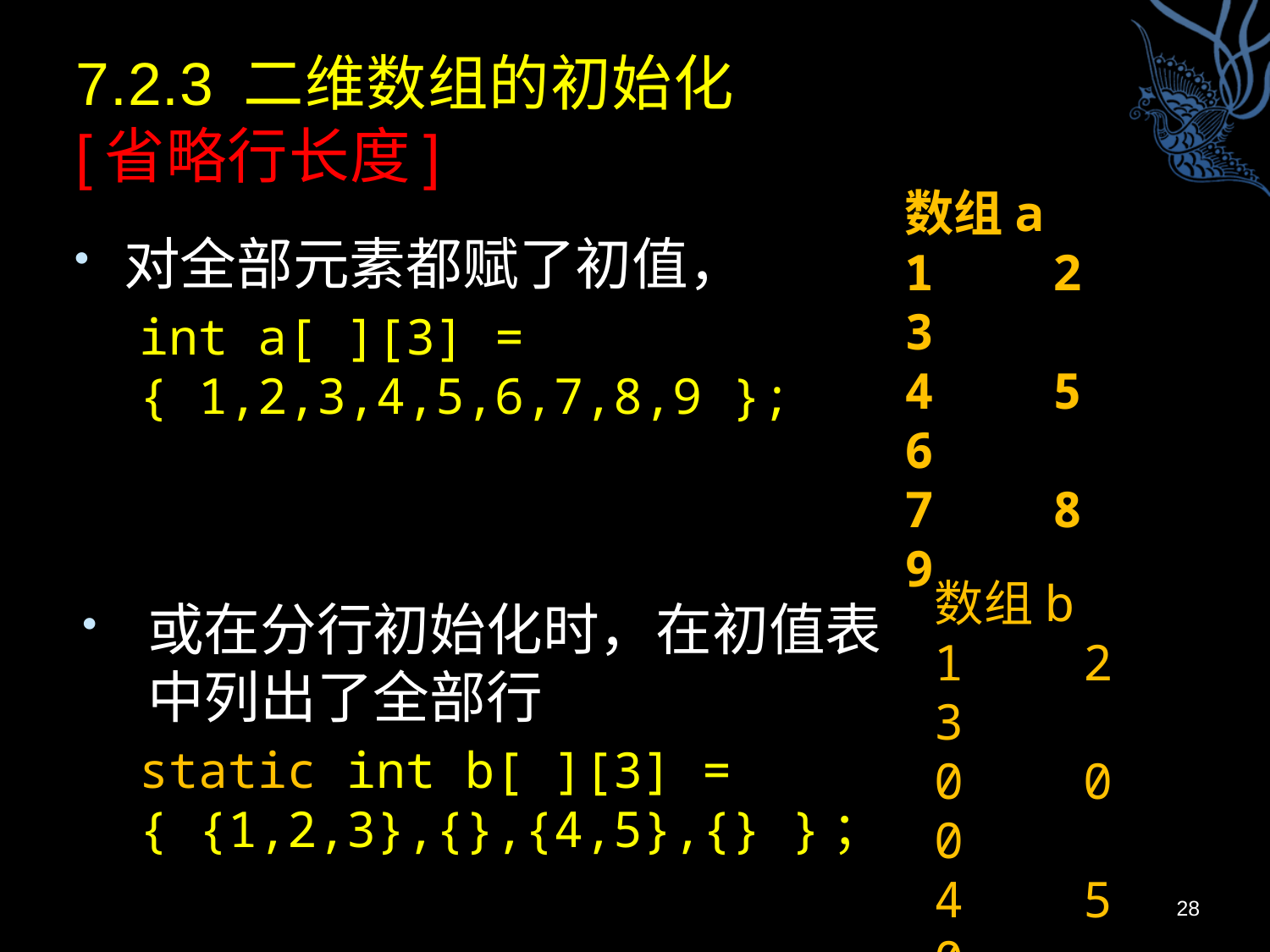

# 7.2.3 二维数组的初始化 [省略行长度]
数组a
1    2    3
4    5    6
7    8    9
对全部元素都赋了初值，
int a[ ][3] = { 1,2,3,4,5,6,7,8,9 };

或在分行初始化时，在初值表中列出了全部行
static int b[ ][3] = { {1,2,3},{},{4,5},{} }；
数组b
1    2    3
0    0    0
4    5    0
0    0    0
28